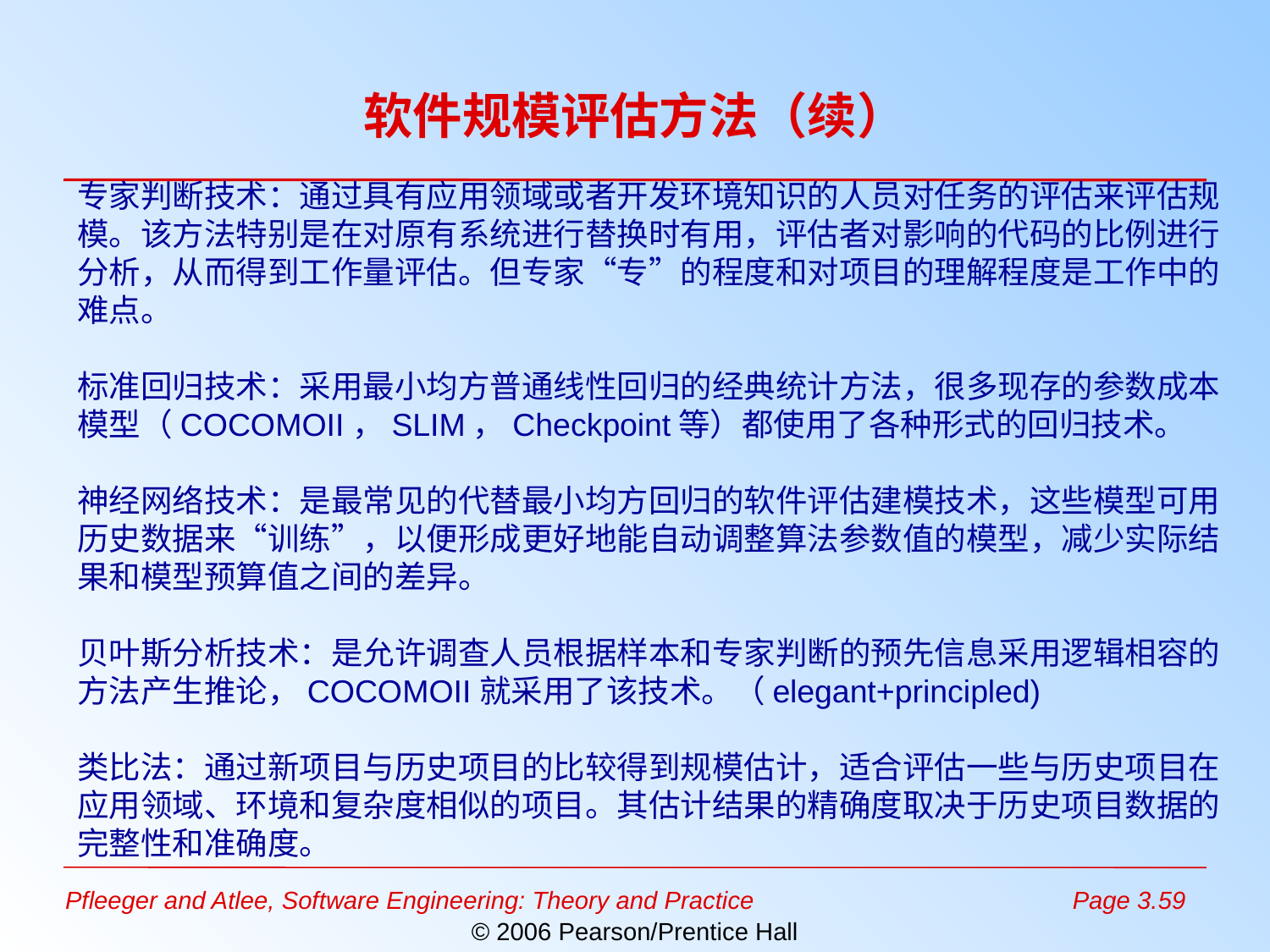

软件规模评估方法（续）
专家判断技术：通过具有应用领域或者开发环境知识的人员对任务的评估来评估规模。该方法特别是在对原有系统进行替换时有用，评估者对影响的代码的比例进行分析，从而得到工作量评估。但专家“专”的程度和对项目的理解程度是工作中的难点。

标准回归技术：采用最小均方普通线性回归的经典统计方法，很多现存的参数成本模型（COCOMOII，SLIM，Checkpoint等）都使用了各种形式的回归技术。

神经网络技术：是最常见的代替最小均方回归的软件评估建模技术，这些模型可用历史数据来“训练”，以便形成更好地能自动调整算法参数值的模型，减少实际结果和模型预算值之间的差异。

贝叶斯分析技术：是允许调查人员根据样本和专家判断的预先信息采用逻辑相容的方法产生推论，COCOMOII就采用了该技术。（elegant+principled)

类比法：通过新项目与历史项目的比较得到规模估计，适合评估一些与历史项目在应用领域、环境和复杂度相似的项目。其估计结果的精确度取决于历史项目数据的完整性和准确度。